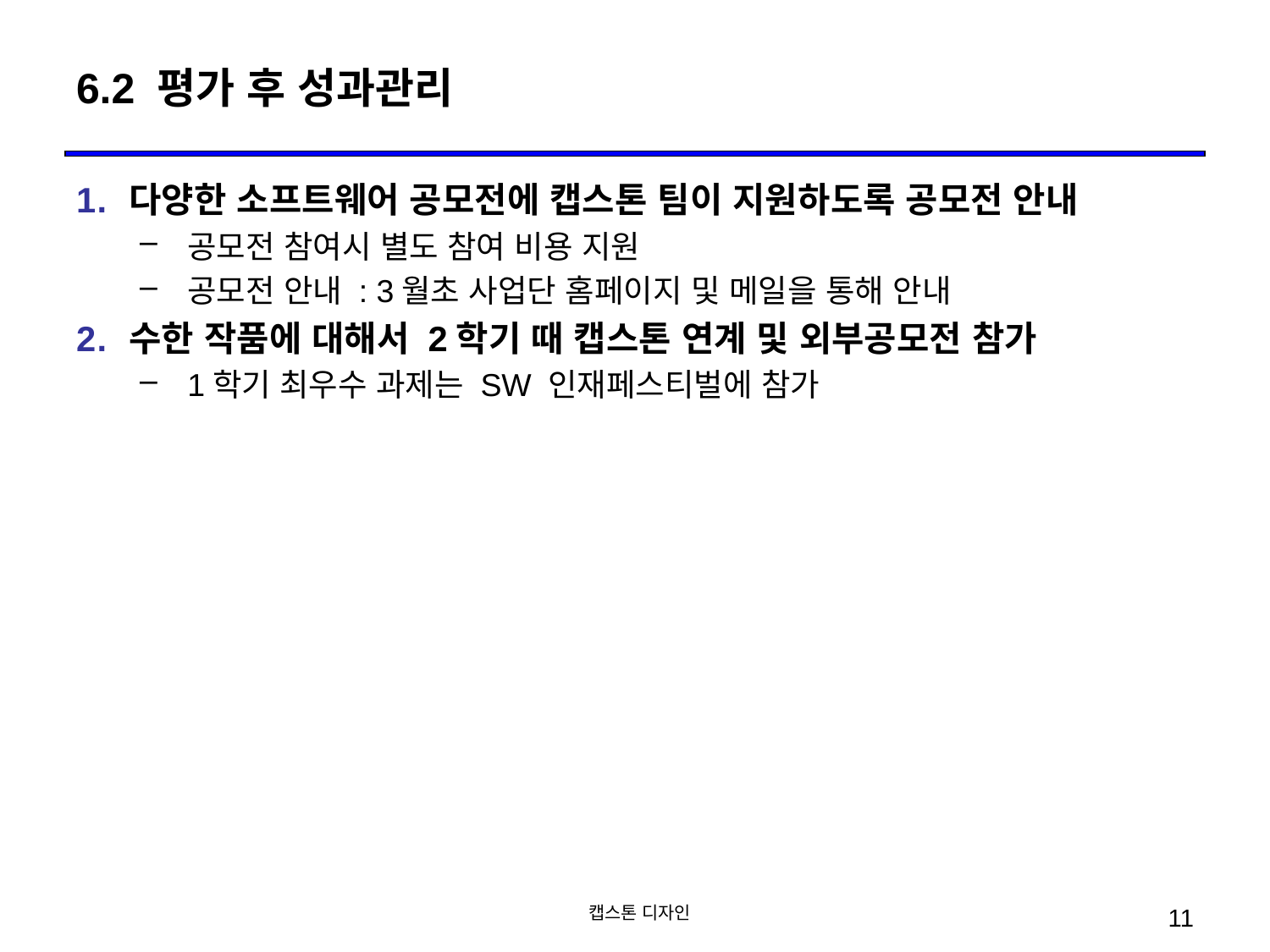

# 6.2 평가 후 성과관리
다양한 소프트웨어 공모전에 캡스톤 팀이 지원하도록 공모전 안내
공모전 참여시 별도 참여 비용 지원
공모전 안내 : 3월초 사업단 홈페이지 및 메일을 통해 안내
수한 작품에 대해서 2학기 때 캡스톤 연계 및 외부공모전 참가
1학기 최우수 과제는 SW 인재페스티벌에 참가
 캡스톤 디자인
11